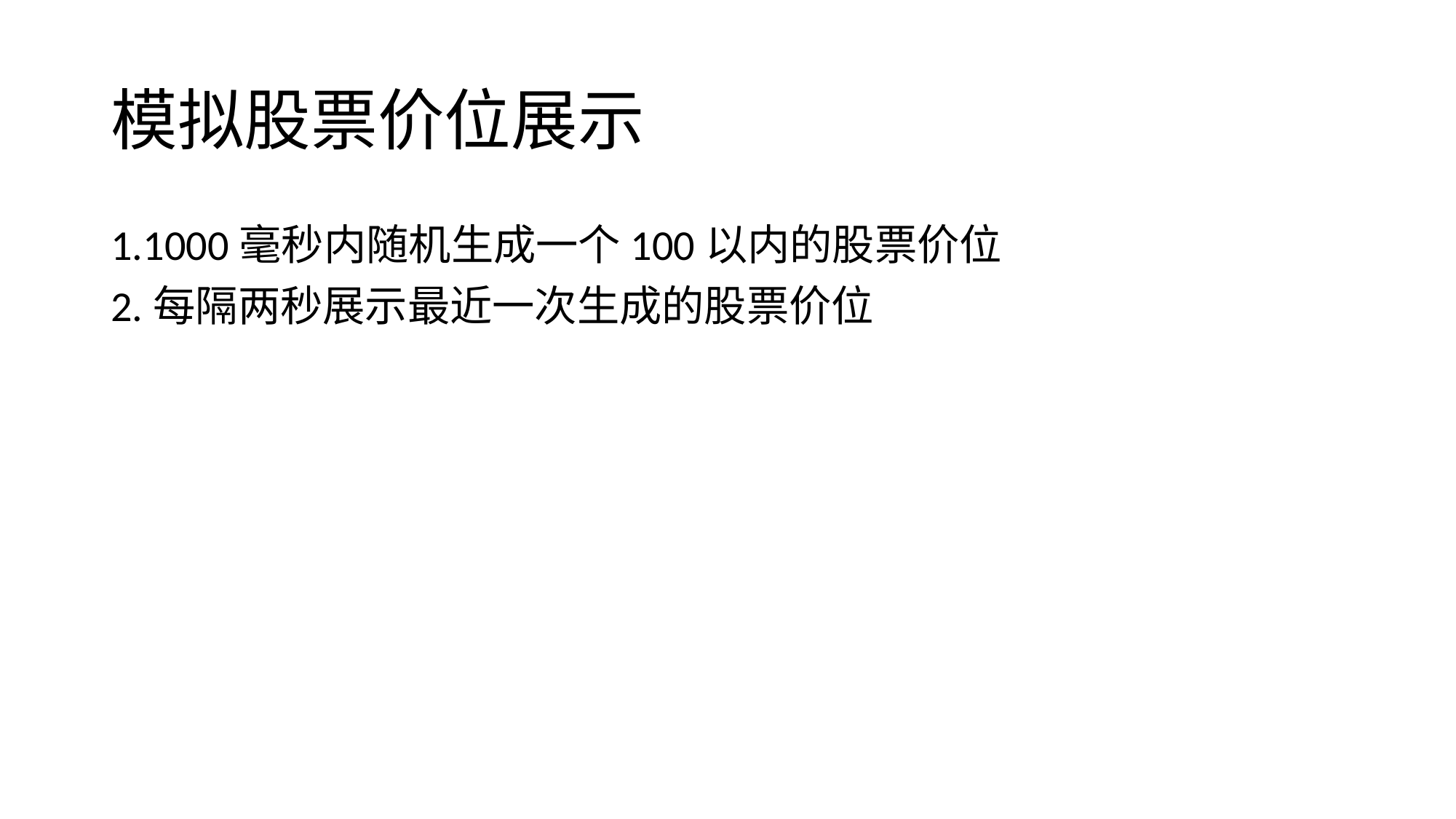

# 模拟股票价位展示
1.1000毫秒内随机生成一个100以内的股票价位
2.每隔两秒展示最近一次生成的股票价位